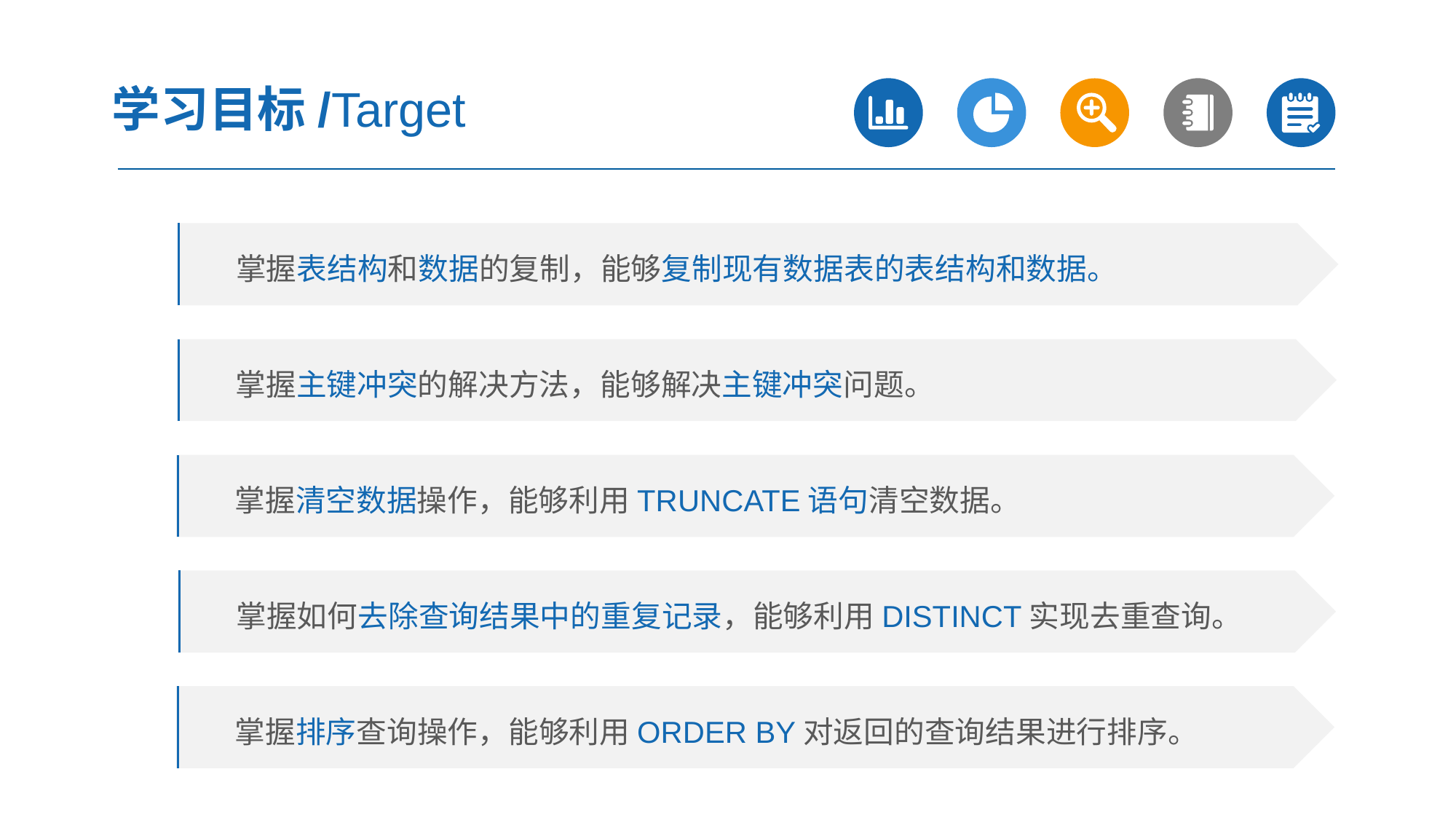

学习目标/Target
      掌握表结构和数据的复制，能够复制现有数据表的表结构和数据。

      掌握主键冲突的解决方法，能够解决主键冲突问题。

      掌握清空数据操作，能够利用TRUNCATE语句清空数据。

      掌握如何去除查询结果中的重复记录，能够利用DISTINCT实现去重查询。

      掌握排序查询操作，能够利用ORDER BY对返回的查询结果进行排序。